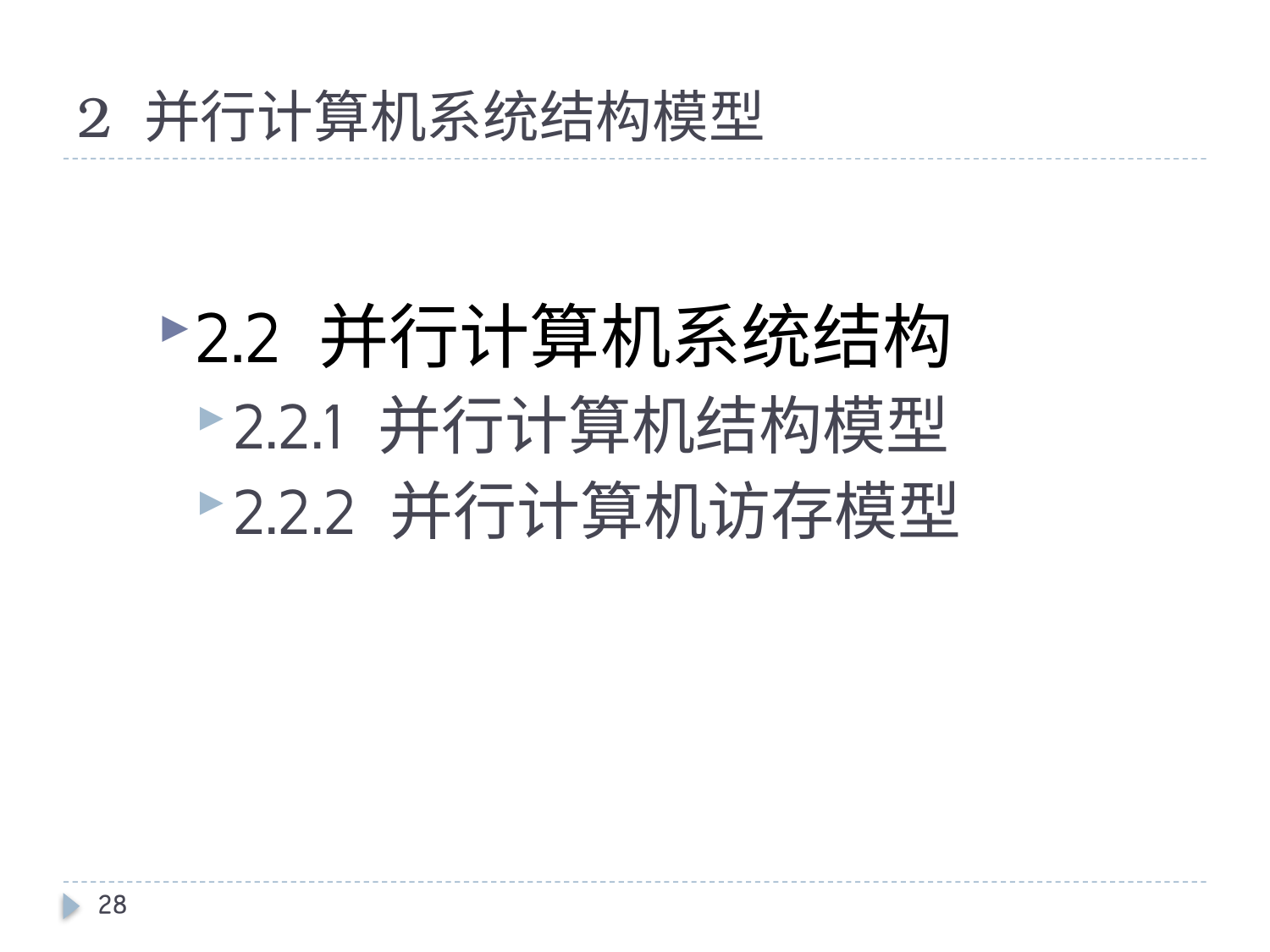

# 2 并行计算机系统结构模型
2.2 并行计算机系统结构
2.2.1 并行计算机结构模型
2.2.2 并行计算机访存模型
28